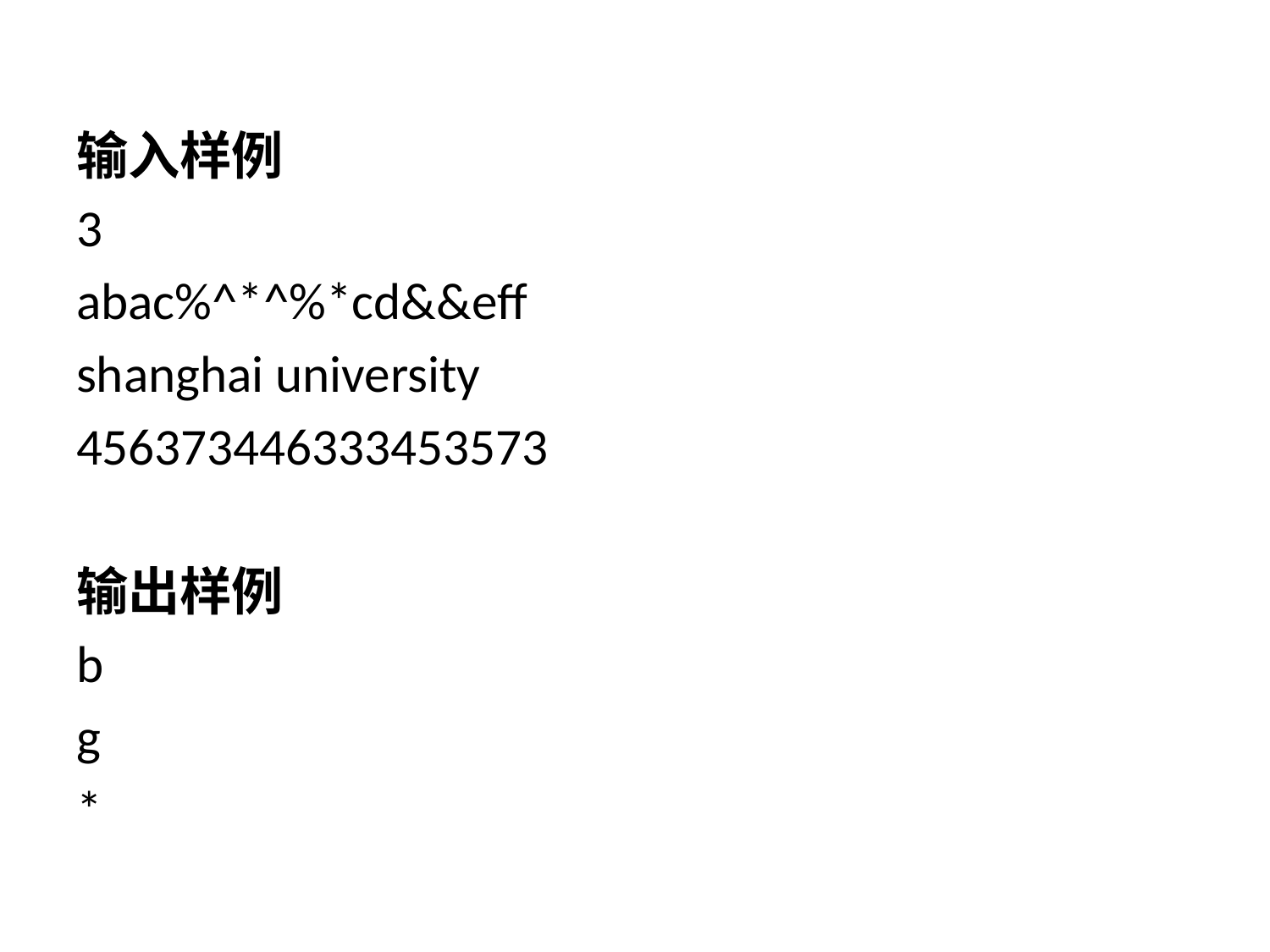

#
输入样例
3
abac%^*^%*cd&&eff
shanghai university
456373446333453573

输出样例
b
g
*